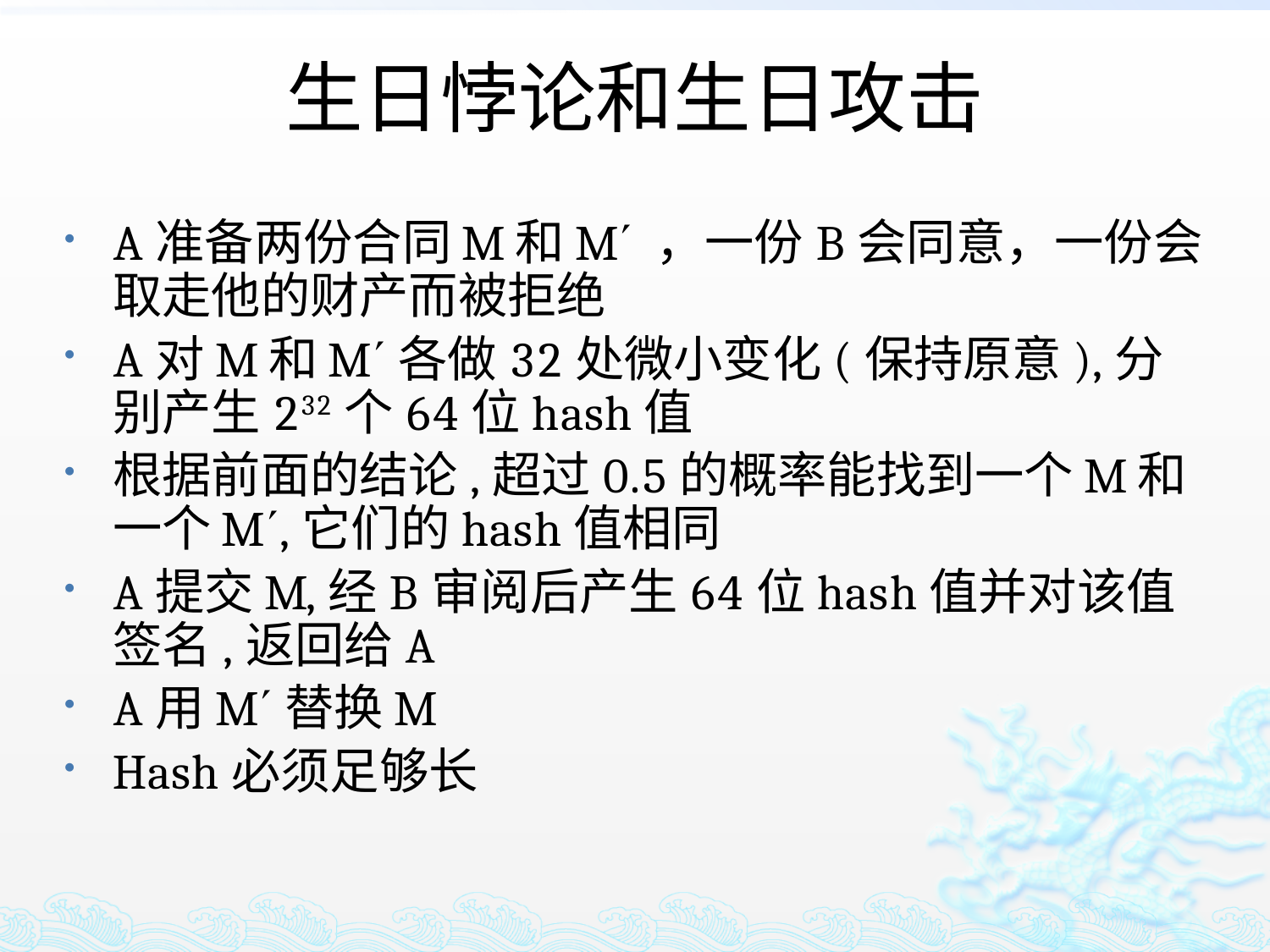

#
生日悖论和生日攻击
A准备两份合同M和M′ ，一份B会同意，一份会取走他的财产而被拒绝
A对M和M′各做32处微小变化(保持原意),分别产生232个64位hash值
根据前面的结论,超过0.5的概率能找到一个M和一个M′,它们的hash值相同
A提交M,经B审阅后产生64位hash值并对该值签名,返回给A
A用M′替换M
Hash必须足够长